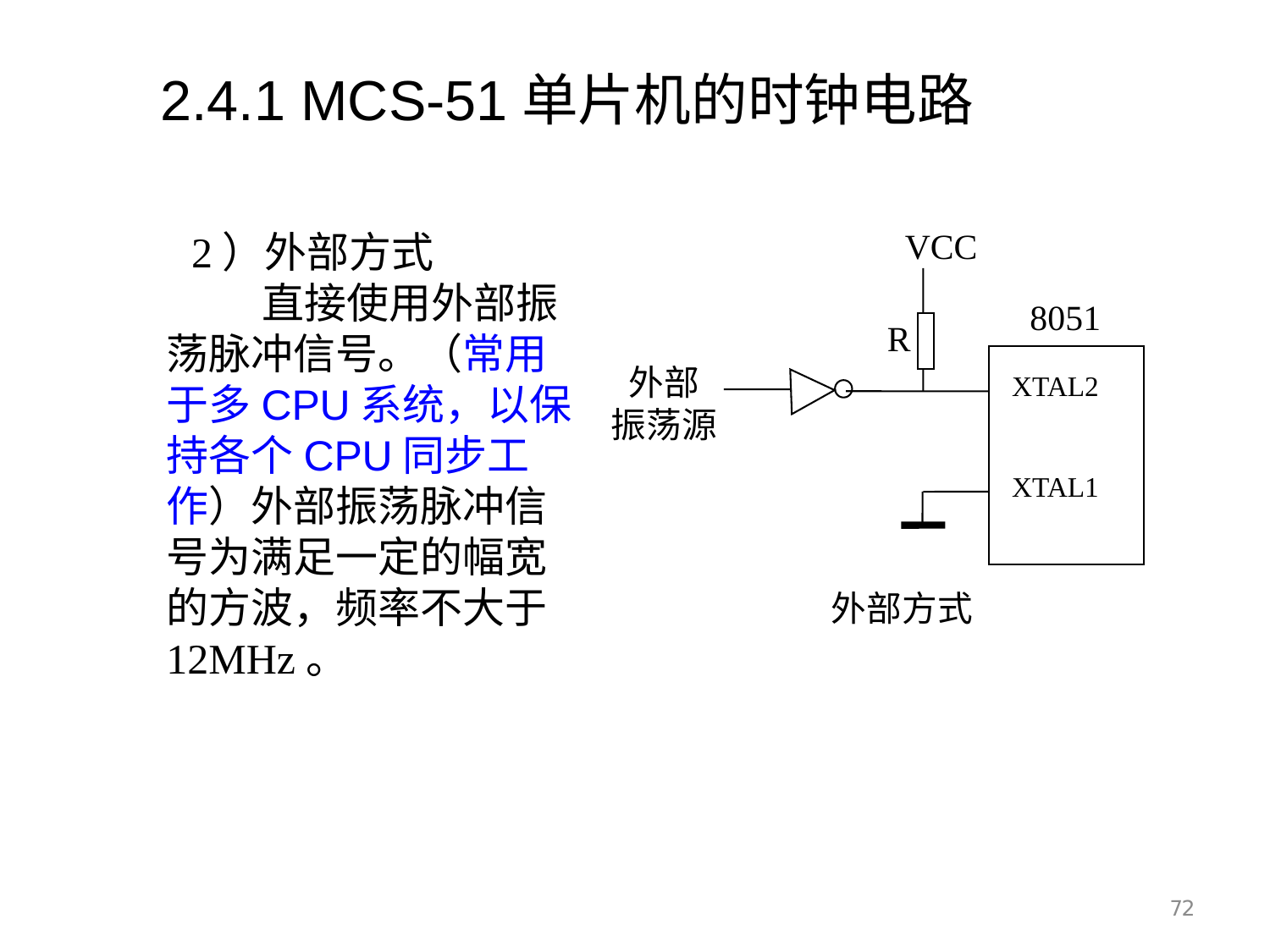

# 2.4.1 MCS-51单片机的时钟电路
2）外部方式
         直接使用外部振荡脉冲信号。（常用于多CPU系统，以保持各个CPU同步工作）外部振荡脉冲信号为满足一定的幅宽的方波，频率不大于12MHz。
VCC

8051

R

外部
振荡源

XTAL2

XTAL1

外部方式
72